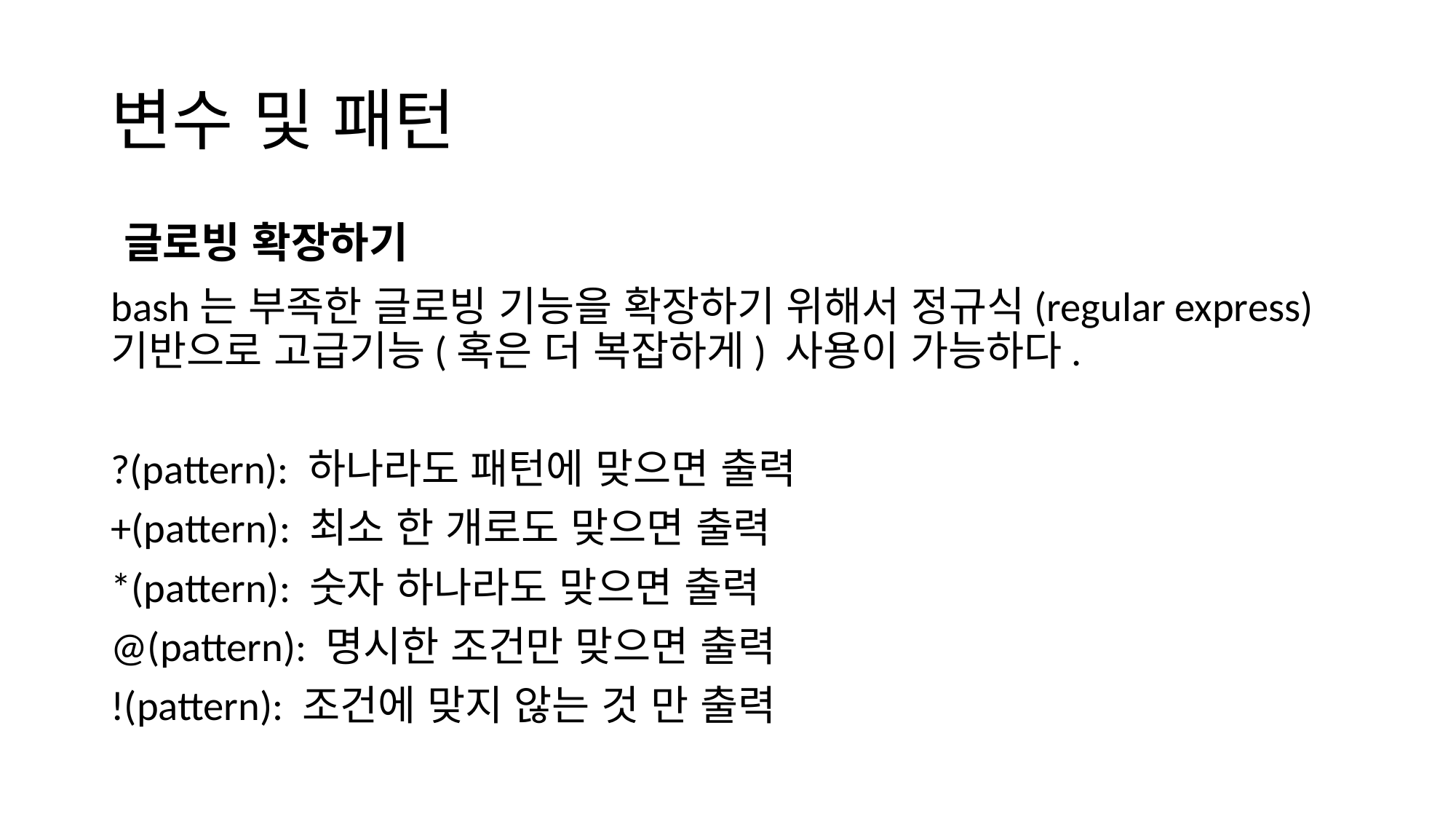

# 변수 및 패턴
글로빙 확장하기
bash는 부족한 글로빙 기능을 확장하기 위해서 정규식(regular express)기반으로 고급기능(혹은 더 복잡하게) 사용이 가능하다.

?(pattern): 하나라도 패턴에 맞으면 출력
+(pattern): 최소 한 개로도 맞으면 출력
*(pattern): 숫자 하나라도 맞으면 출력
@(pattern): 명시한 조건만 맞으면 출력
!(pattern): 조건에 맞지 않는 것 만 출력